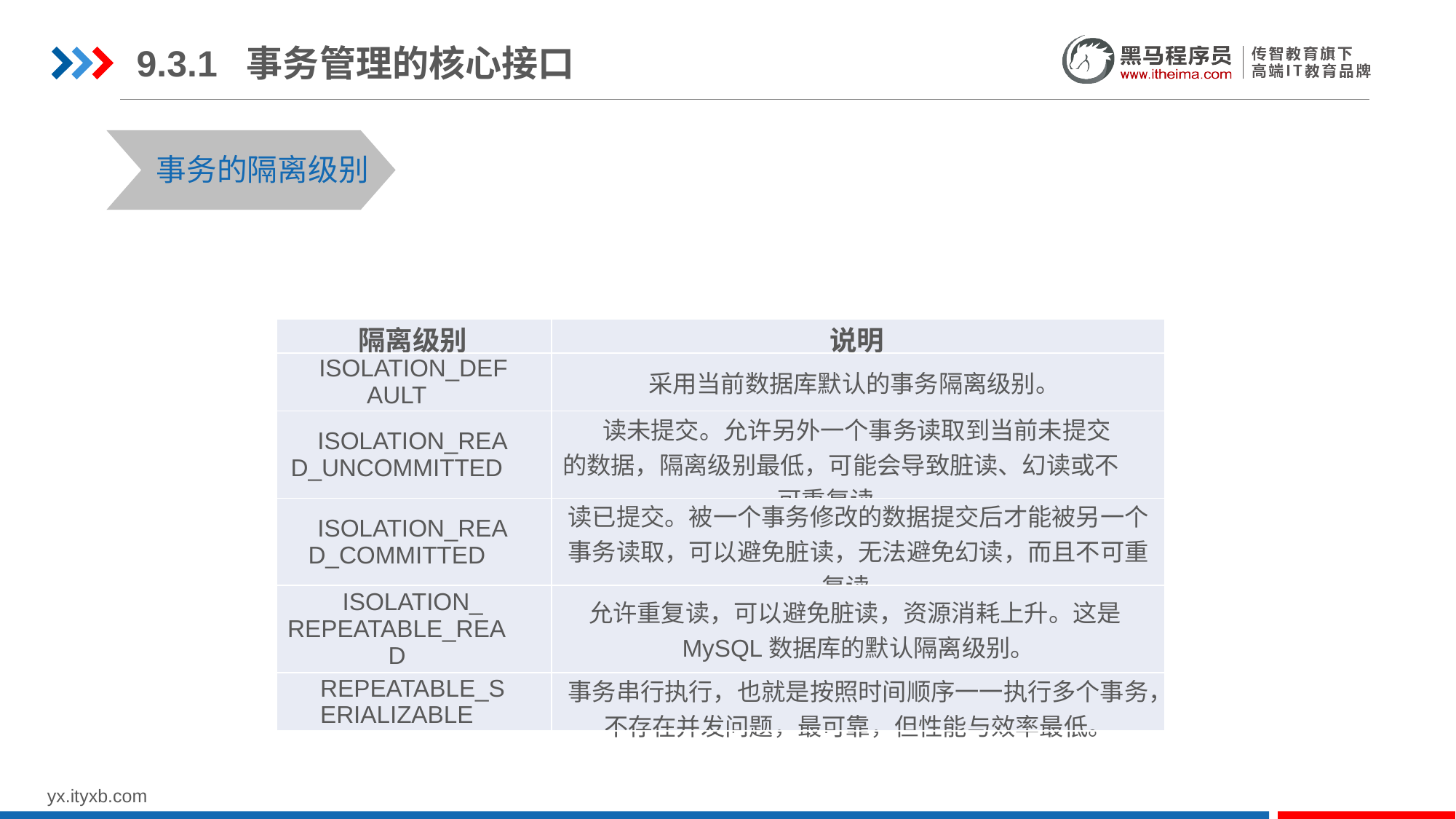

9.3.1  事务管理的核心接口

事务的隔离级别
| 隔离级别 | 说明 |
| --- | --- |
| ISOLATION\_DEFAULT | 采用当前数据库默认的事务隔离级别。 |
| ISOLATION\_READ\_UNCOMMITTED | 读未提交。允许另外一个事务读取到当前未提交的数据，隔离级别最低，可能会导致脏读、幻读或不可重复读。 |
| ISOLATION\_READ\_COMMITTED | 读已提交。被一个事务修改的数据提交后才能被另一个事务读取，可以避免脏读，无法避免幻读，而且不可重复读。 |
| ISOLATION\_ REPEATABLE\_READ | 允许重复读，可以避免脏读，资源消耗上升。这是MySQL数据库的默认隔离级别。 |
| REPEATABLE\_SERIALIZABLE | 事务串行执行，也就是按照时间顺序一一执行多个事务，不存在并发问题，最可靠，但性能与效率最低。 |